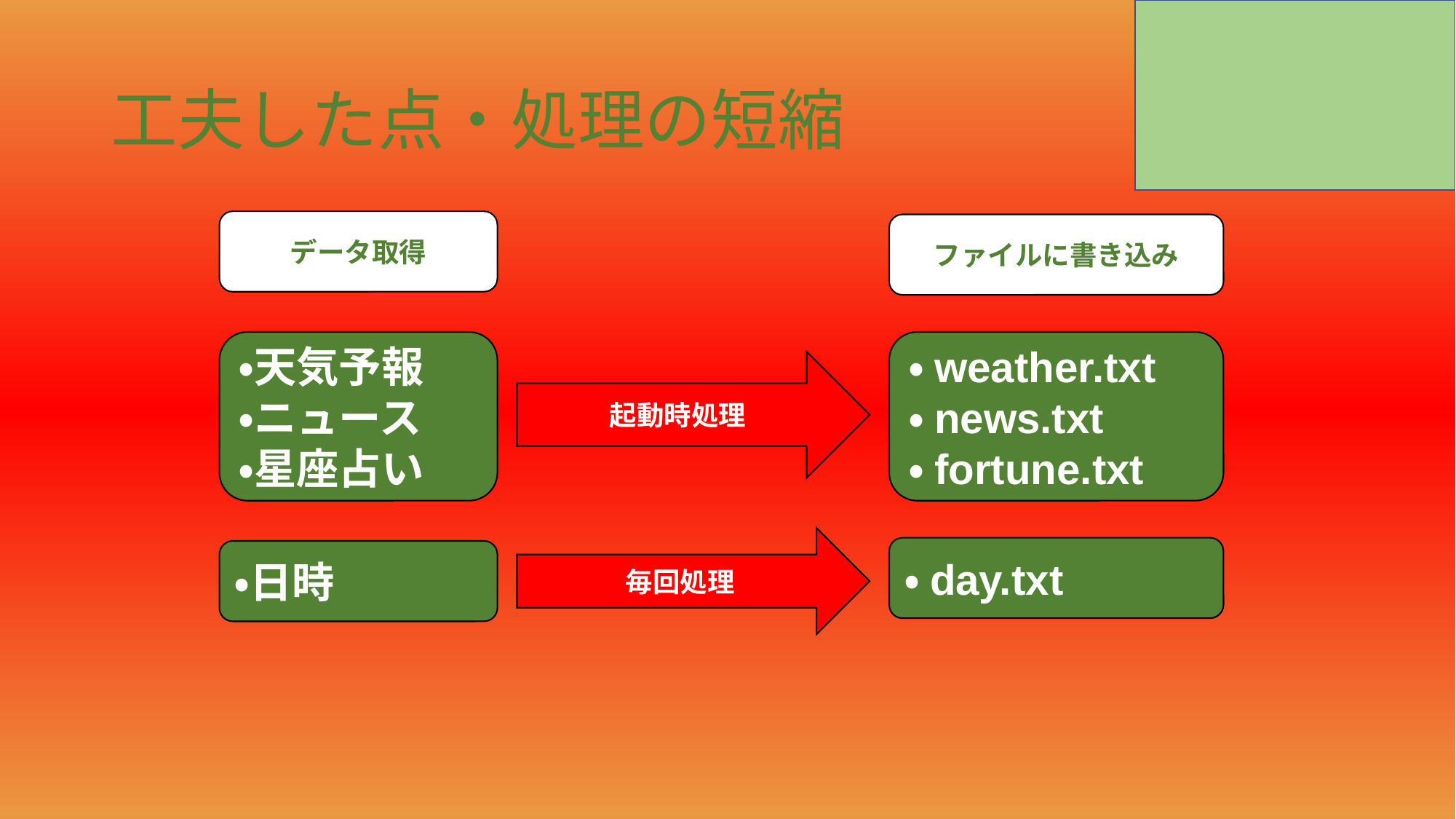

# 工夫した点・処理の短縮
データ取得
ファイルに書き込み
・天気予報
・ニュース
・星座占い
・weather.txt
・news.txt
・fortune.txt
起動時処理
毎回処理
・day.txt
・日時